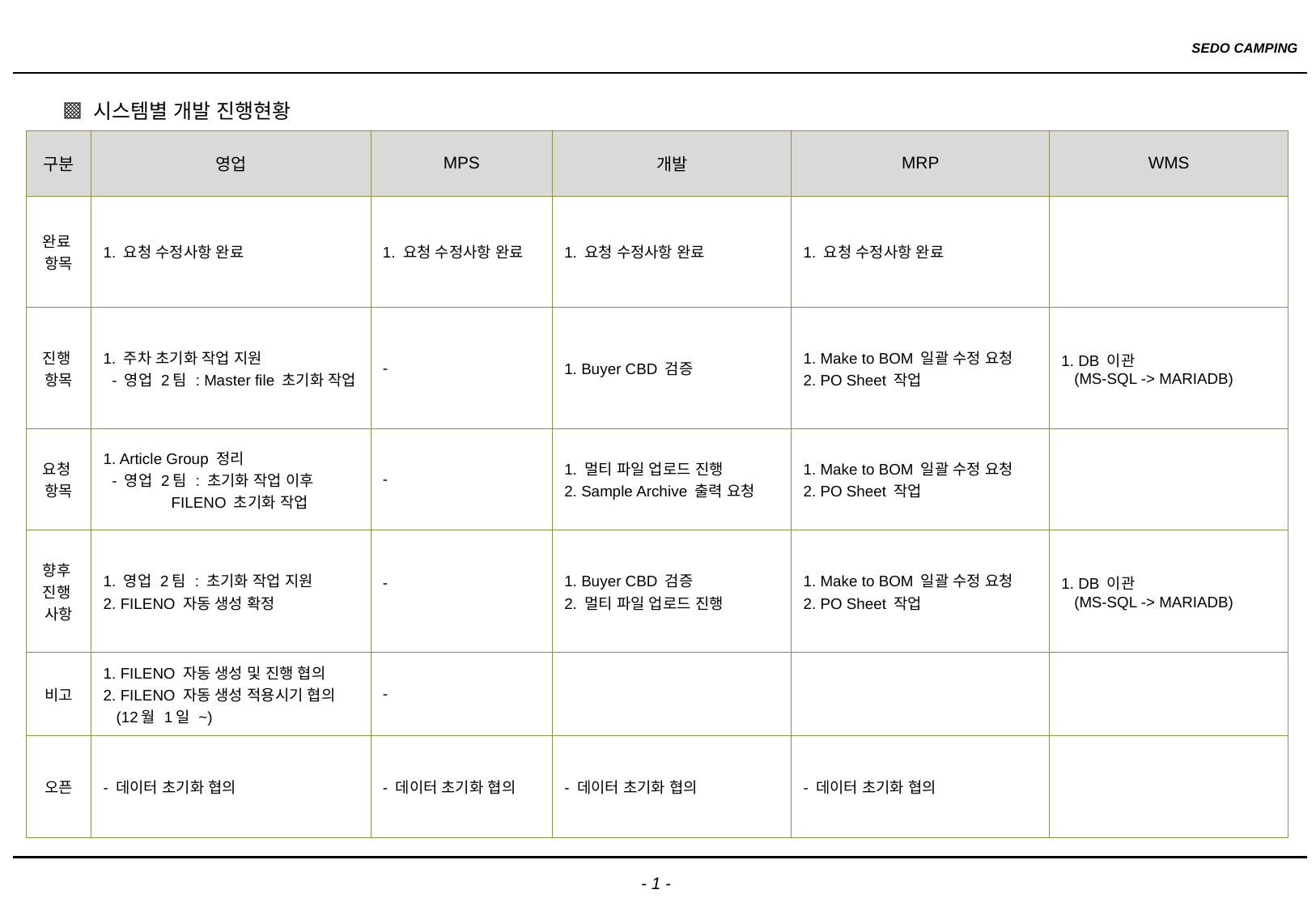

▩ 시스템별 개발 진행현황
| 구분 | 영업 | MPS | 개발 | MRP | WMS |
| --- | --- | --- | --- | --- | --- |
| 완료 항목 | 1. 요청 수정사항 완료 | 1. 요청 수정사항 완료 | 1. 요청 수정사항 완료 | 1. 요청 수정사항 완료 |  |
| 진행 항목 | 1. 주차 초기화 작업 지원 - 영업 2팀 : Master file 초기화 작업 | - | 1. Buyer CBD 검증 | 1. Make to BOM 일괄 수정 요청 2. PO Sheet 작업 | 1. DB 이관 (MS-SQL -> MARIADB) |
| 요청 항목 | 1. Article Group 정리 - 영업 2팀 : 초기화 작업 이후 FILENO 초기화 작업 | - | 1. 멀티 파일 업로드 진행 2. Sample Archive 출력 요청 | 1. Make to BOM 일괄 수정 요청 2. PO Sheet 작업 |  |
| 향후 진행 사항 | 1. 영업 2팀 : 초기화 작업 지원 2. FILENO 자동 생성 확정 | - | 1. Buyer CBD 검증 2. 멀티 파일 업로드 진행 | 1. Make to BOM 일괄 수정 요청 2. PO Sheet 작업 | 1. DB 이관 (MS-SQL -> MARIADB) |
| 비고 | 1. FILENO 자동 생성 및 진행 협의 2. FILENO 자동 생성 적용시기 협의 (12월 1일 ~) | - |  |  |  |
| 오픈 | - 데이터 초기화 협의 | - 데이터 초기화 협의 | - 데이터 초기화 협의 | - 데이터 초기화 협의 |  |